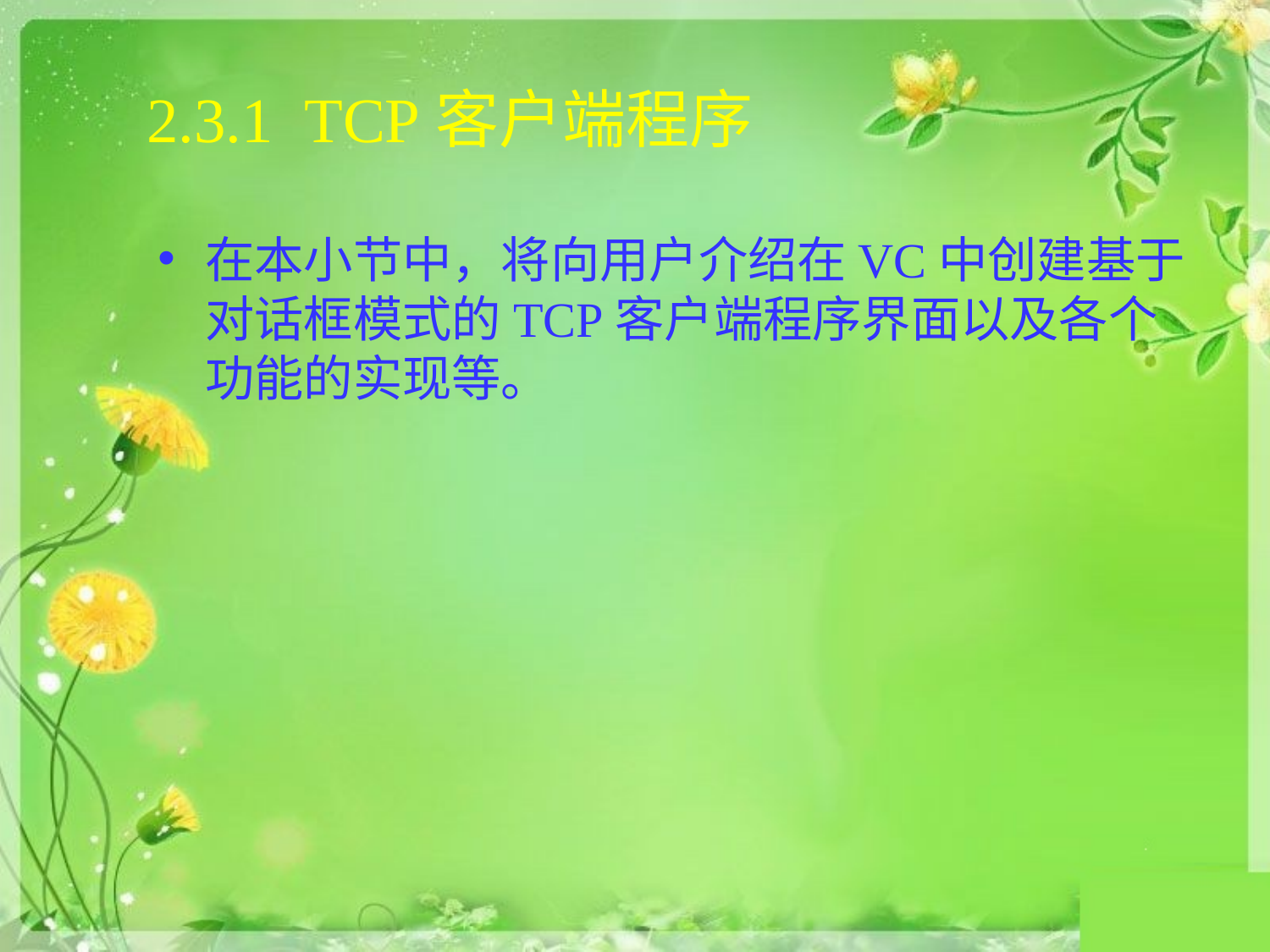

# 2.3.1  TCP客户端程序
在本小节中，将向用户介绍在VC中创建基于对话框模式的TCP客户端程序界面以及各个功能的实现等。